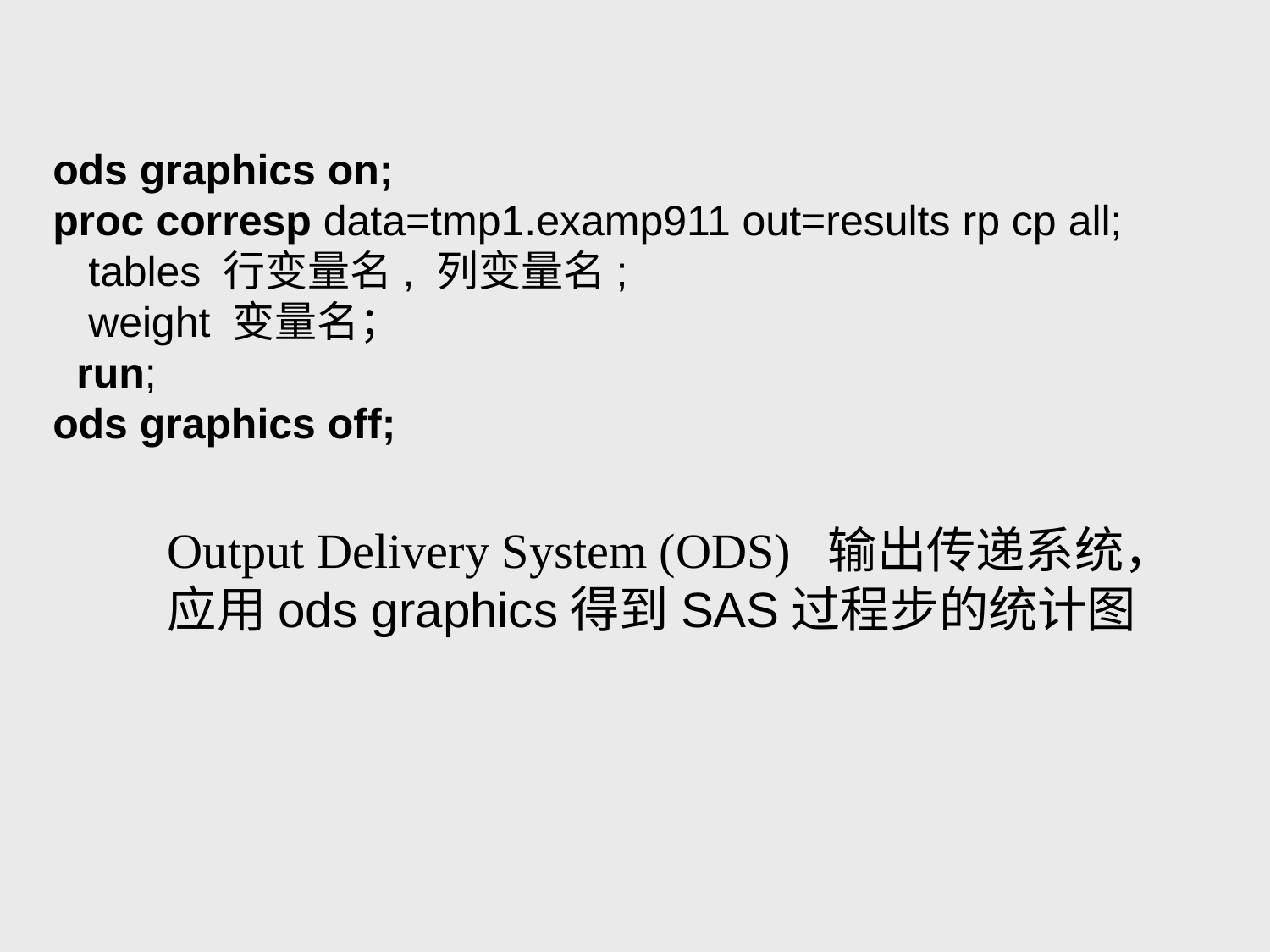

ods graphics on;
proc corresp data=tmp1.examp911 out=results rp cp all;
   tables 行变量名, 列变量名;
   weight 变量名；
  run;
ods graphics off;

Output Delivery System (ODS)  输出传递系统，应用ods graphics得到SAS过程步的统计图